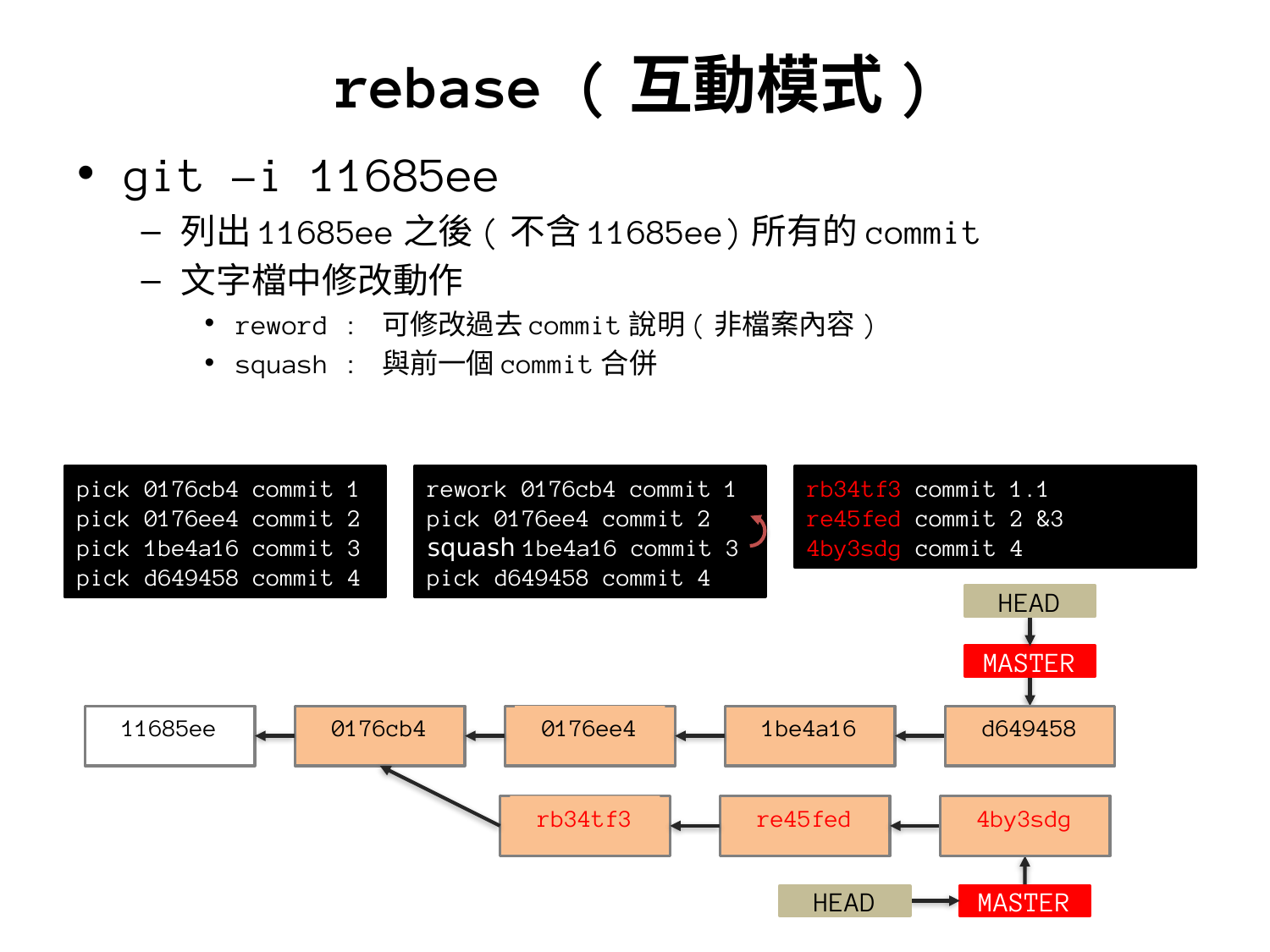

# rebase (互動模式)
git -i 11685ee
列出11685ee之後(不含11685ee)所有的commit
文字檔中修改動作
reword : 可修改過去commit說明(非檔案內容)
squash : 與前一個commit合併

pick 0176cb4 commit 1
pick 0176ee4 commit 2
pick 1be4a16 commit 3
pick d649458 commit 4
rework 0176cb4 commit 1
pick 0176ee4 commit 2
squash 1be4a16 commit 3
pick d649458 commit 4
rb34tf3 commit 1.1
re45fed commit 2 &3
4by3sdg commit 4

HEAD
MASTER

11685ee

0176cb4

0176ee4

1be4a16

d649458

rb34tf3

re45fed

4by3sdg
HEAD
MASTER